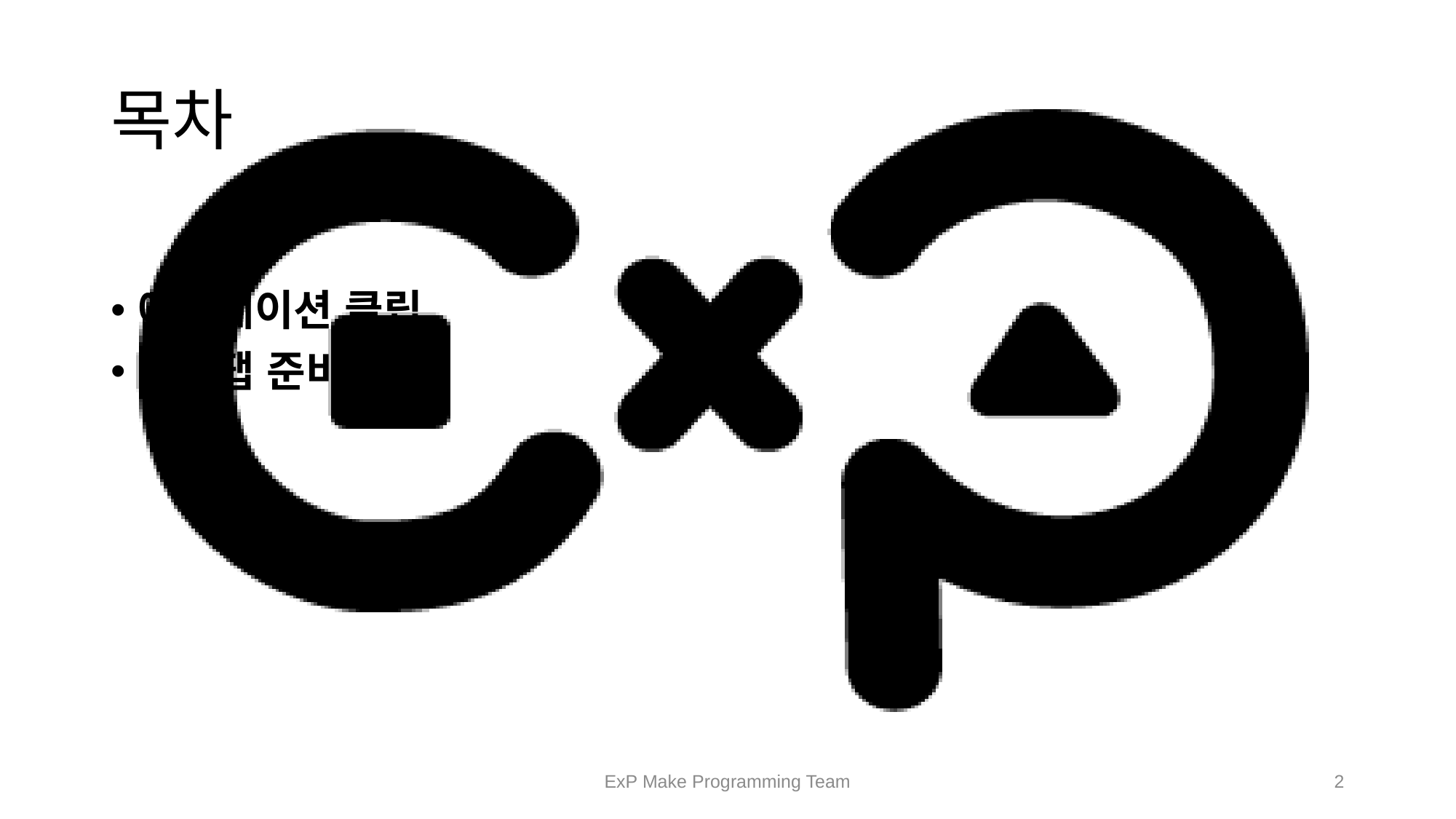

# 목차

애니메이션 클립
프리팹 준비
ExP Make Programming Team
2